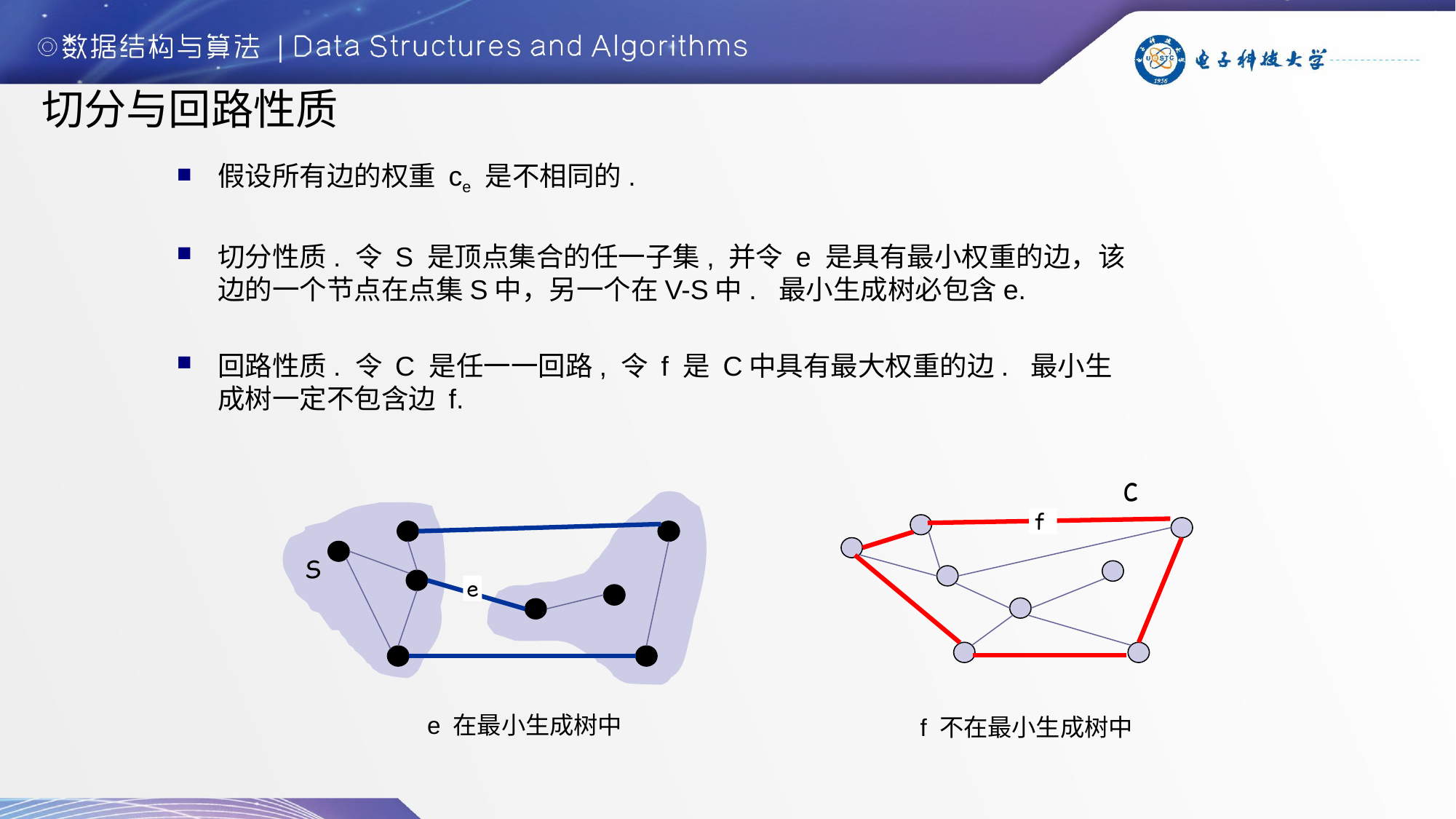

# 切分与回路性质
假设所有边的权重 ce 是不相同的.

切分性质. 令 S 是顶点集合的任一子集, 并令 e 是具有最小权重的边，该边的一个节点在点集S中，另一个在V-S中.  最小生成树必包含e.

回路性质. 令 C 是任一一回路, 令 f 是 C中具有最大权重的边.  最小生成树一定不包含边 f.
C

f

S

e

e 在最小生成树中
f 不在最小生成树中